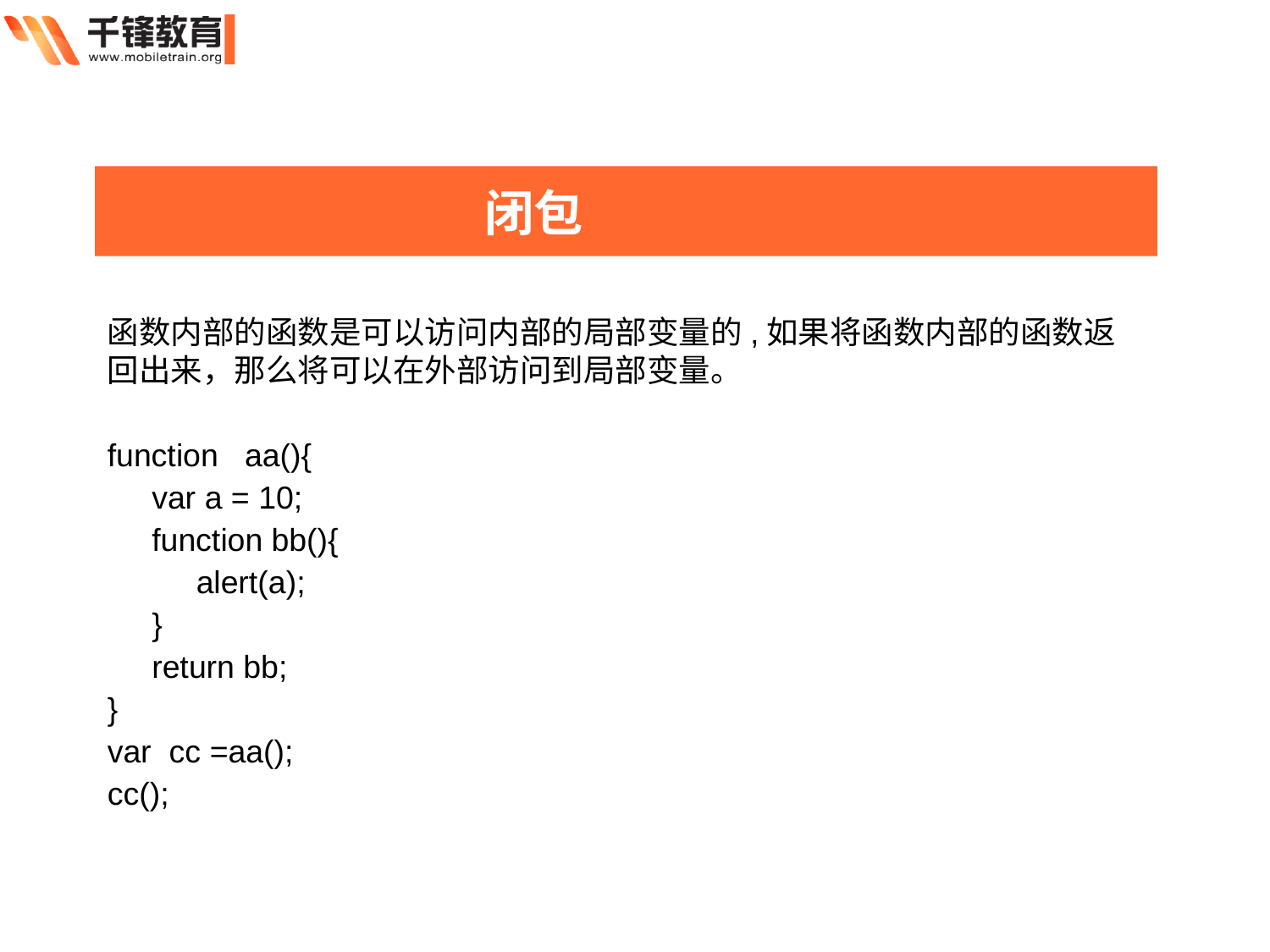

闭包
函数内部的函数是可以访问内部的局部变量的,如果将函数内部的函数返回出来，那么将可以在外部访问到局部变量。

function   aa(){
     var a = 10;
     function bb(){
          alert(a);
     }
     return bb;
}
var  cc =aa();
cc();